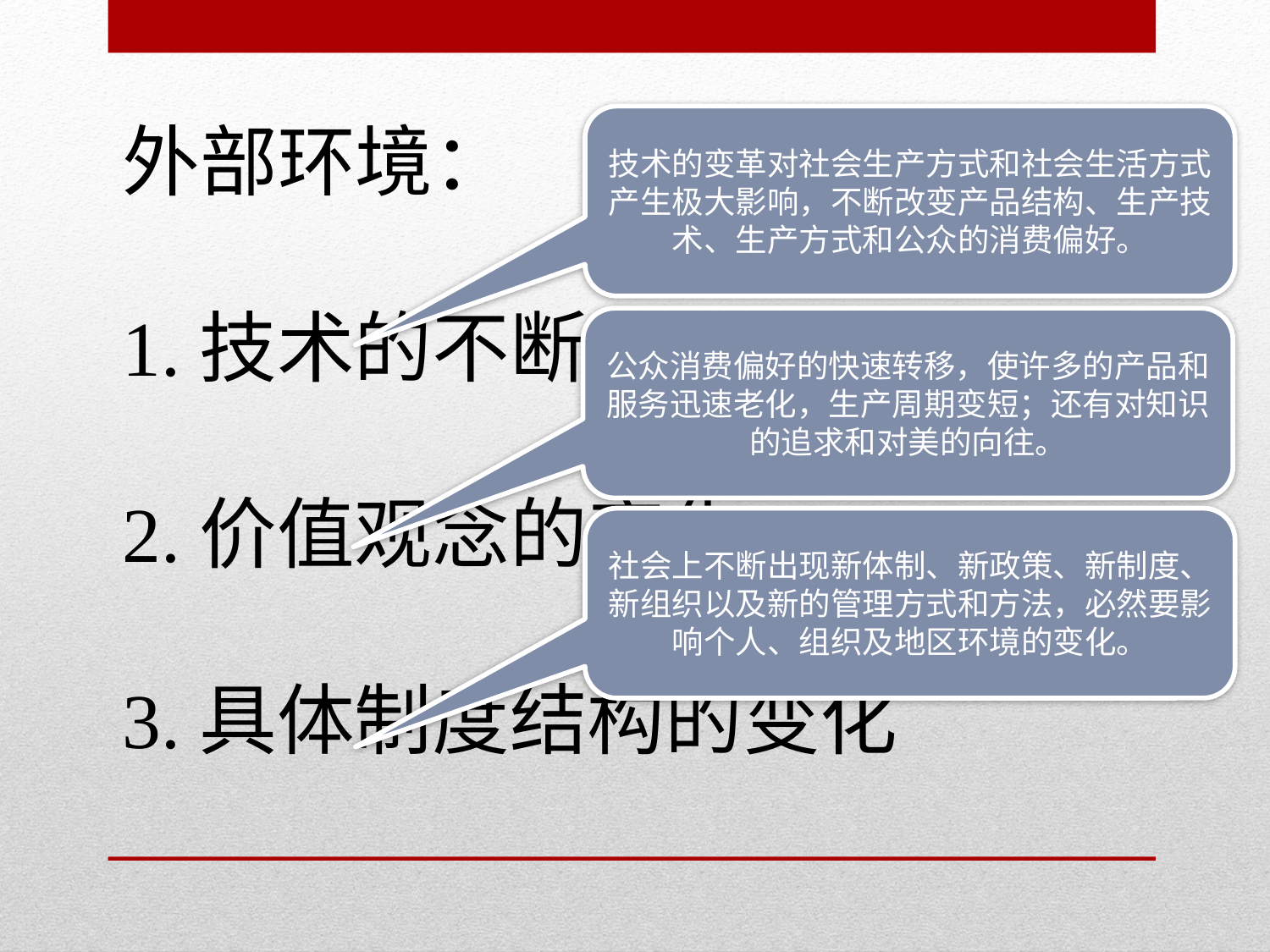

外部环境：

1.技术的不断进步

2.价值观念的变化

3.具体制度结构的变化
技术的变革对社会生产方式和社会生活方式产生极大影响，不断改变产品结构、生产技术、生产方式和公众的消费偏好。
公众消费偏好的快速转移，使许多的产品和服务迅速老化，生产周期变短；还有对知识的追求和对美的向往。
社会上不断出现新体制、新政策、新制度、新组织以及新的管理方式和方法，必然要影响个人、组织及地区环境的变化。